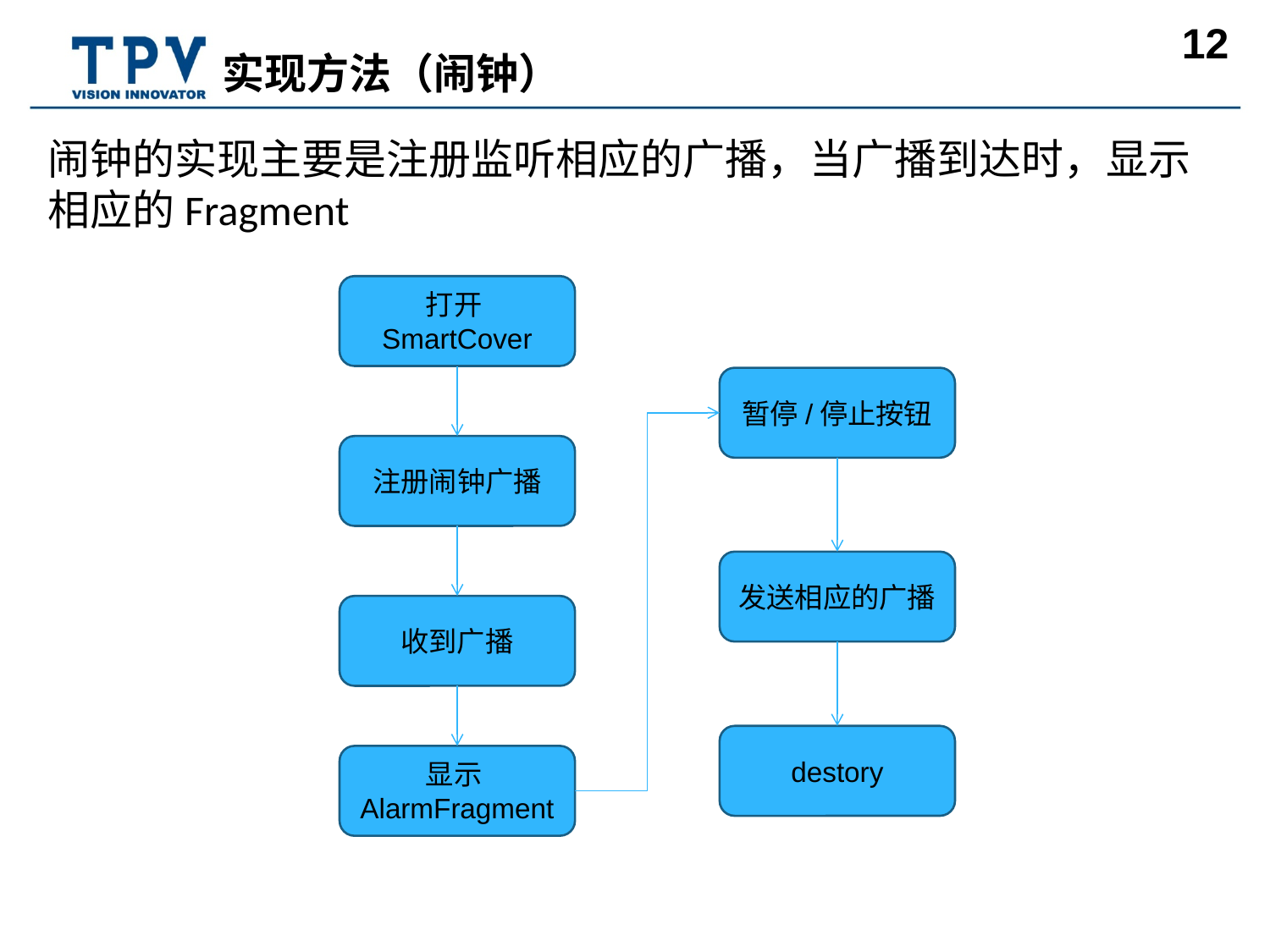

# 实现方法（闹钟）
闹钟的实现主要是注册监听相应的广播，当广播到达时，显示相应的Fragment
打开SmartCover
暂停/停止按钮
注册闹钟广播
发送相应的广播
收到广播
destory
显示AlarmFragment